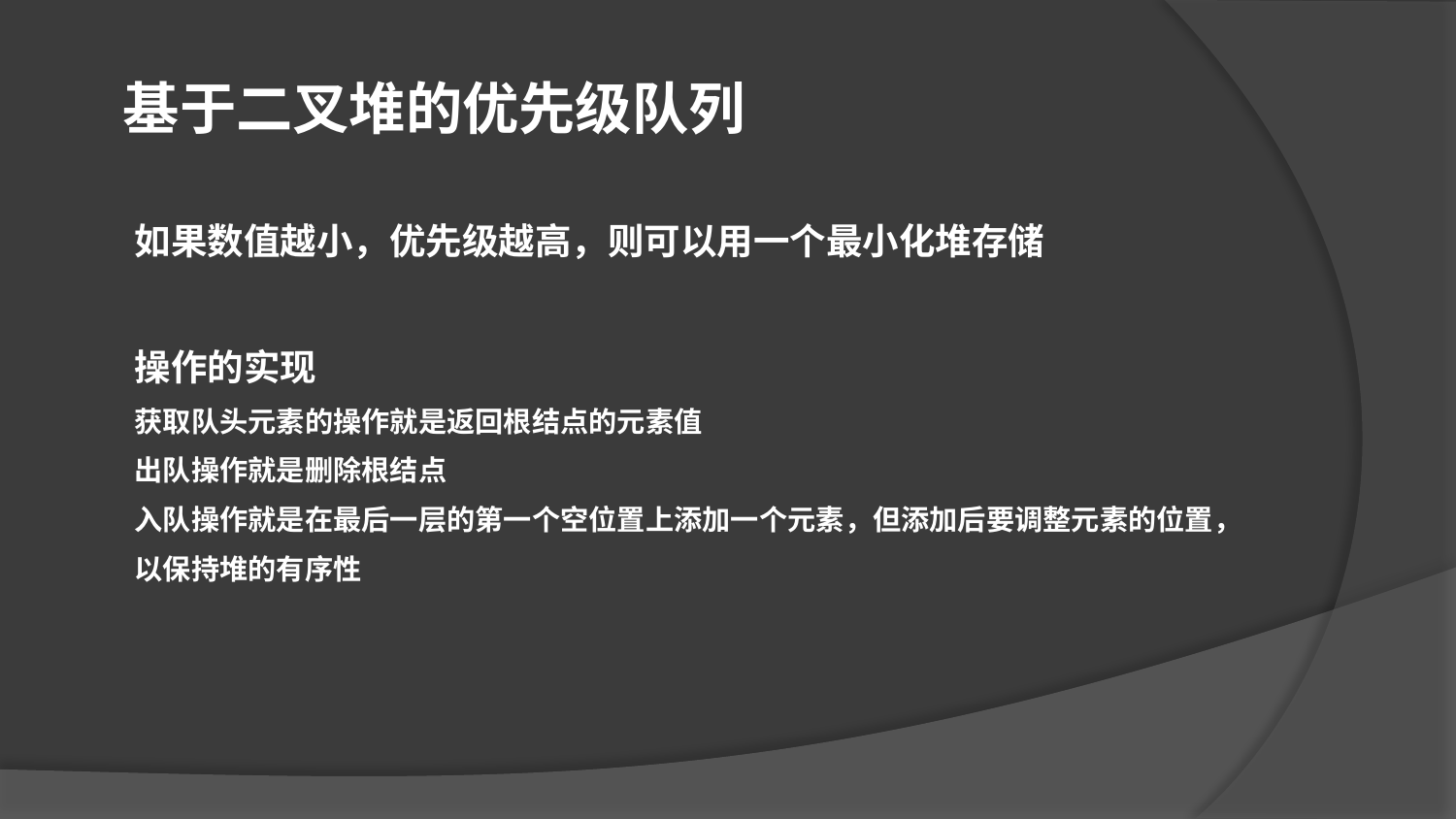

基于二叉堆的优先级队列
如果数值越小，优先级越高，则可以用一个最小化堆存储

操作的实现
获取队头元素的操作就是返回根结点的元素值
出队操作就是删除根结点
入队操作就是在最后一层的第一个空位置上添加一个元素，但添加后要调整元素的位置，以保持堆的有序性